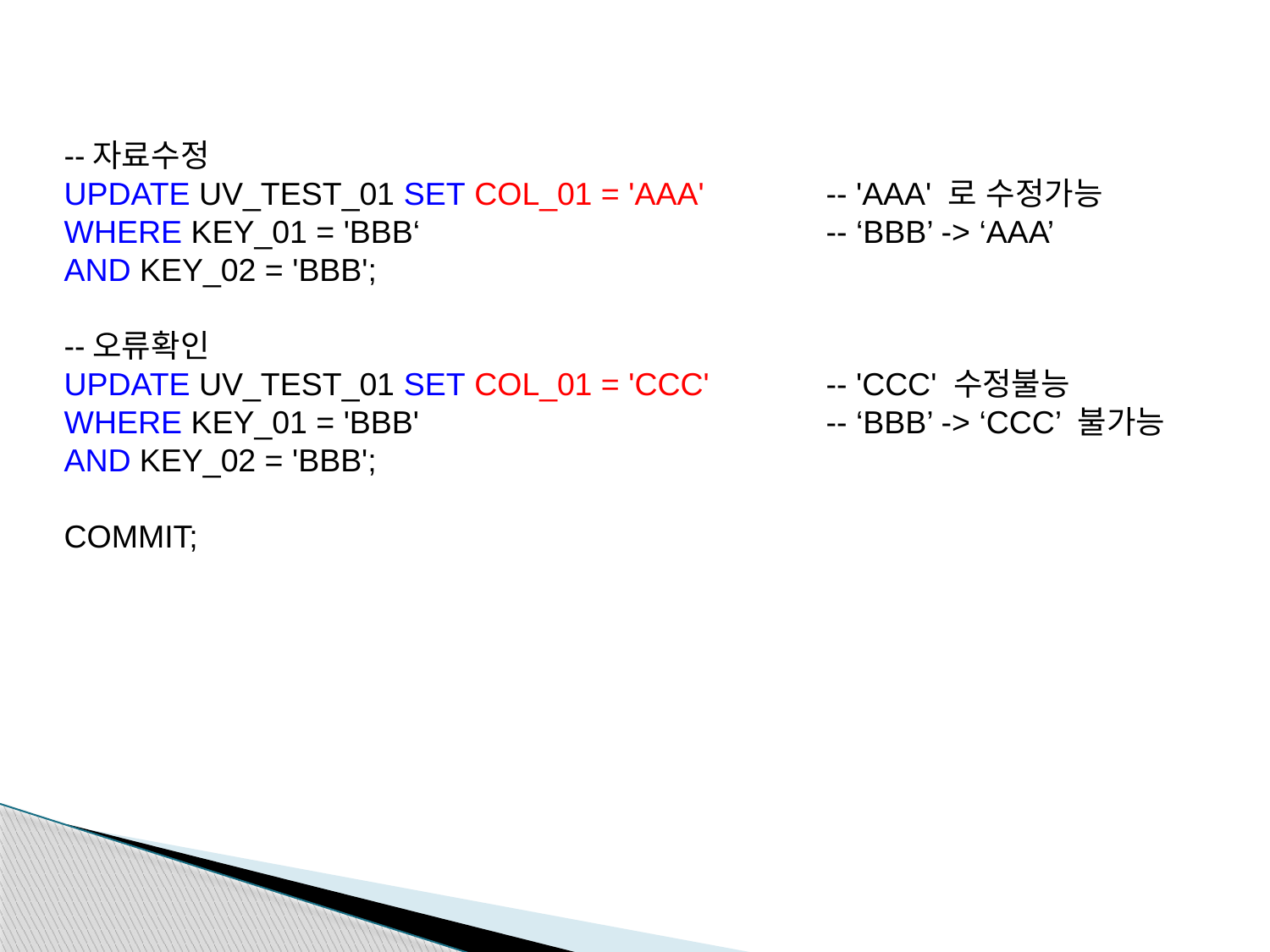

--자료수정
UPDATE UV_TEST_01 SET COL_01 = 'AAA'	-- 'AAA' 로 수정가능
WHERE KEY_01 = 'BBB‘				-- ‘BBB’ -> ‘AAA’
AND KEY_02 = 'BBB';

--오류확인
UPDATE UV_TEST_01 SET COL_01 = 'CCC'	-- 'CCC' 수정불능
WHERE KEY_01 = 'BBB'				-- ‘BBB’ -> ‘CCC’ 불가능
AND KEY_02 = 'BBB';

COMMIT;